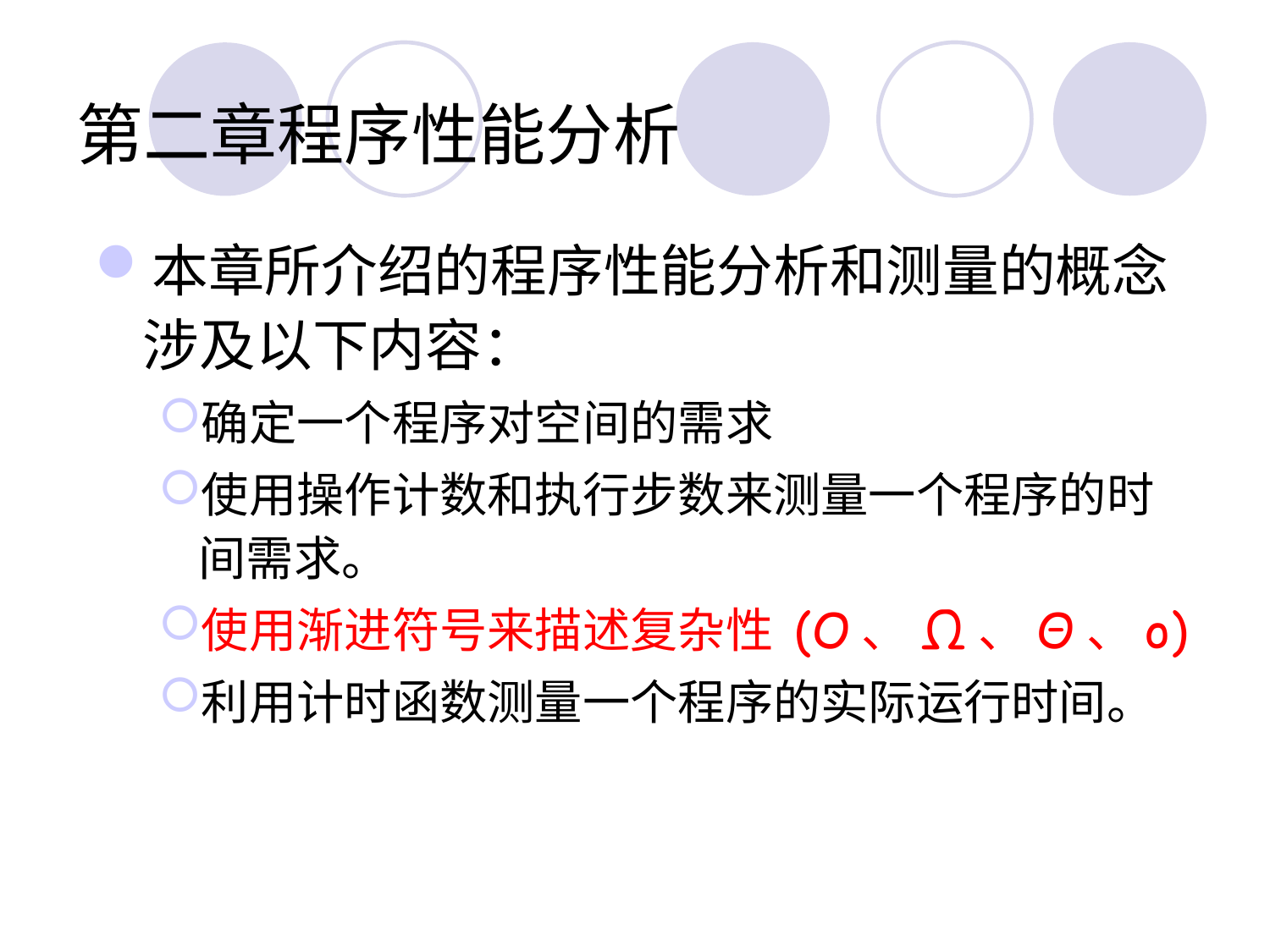

# 第二章程序性能分析
本章所介绍的程序性能分析和测量的概念涉及以下内容：
确定一个程序对空间的需求
使用操作计数和执行步数来测量一个程序的时间需求。
使用渐进符号来描述复杂性 (O、Ω、Θ、o)
利用计时函数测量一个程序的实际运行时间。

2